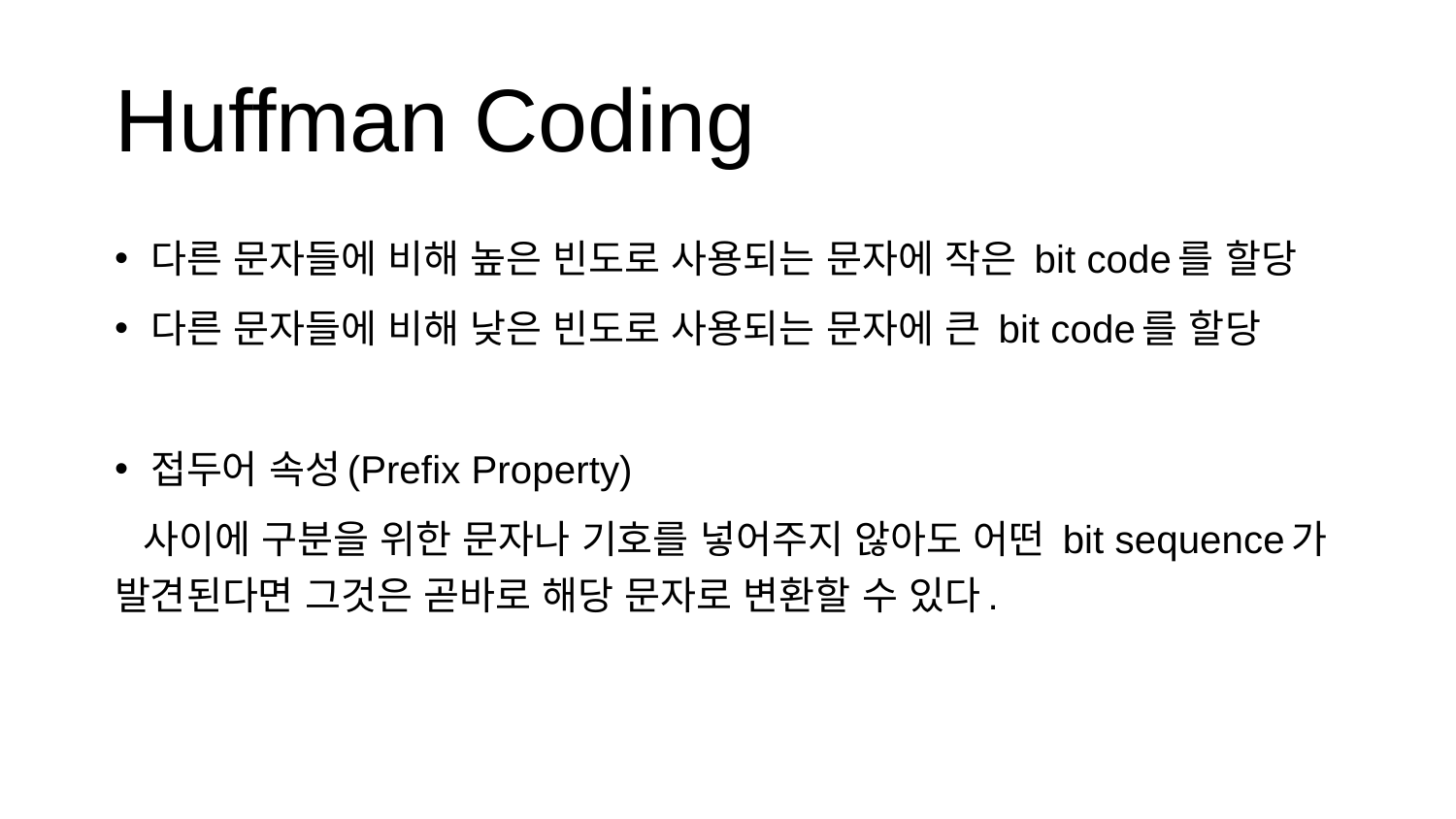

# Huffman Coding
다른 문자들에 비해 높은 빈도로 사용되는 문자에 작은 bit code를 할당
다른 문자들에 비해 낮은 빈도로 사용되는 문자에 큰 bit code를 할당

접두어 속성(Prefix Property)
  사이에 구분을 위한 문자나 기호를 넣어주지 않아도 어떤 bit sequence가 발견된다면 그것은 곧바로 해당 문자로 변환할 수 있다.